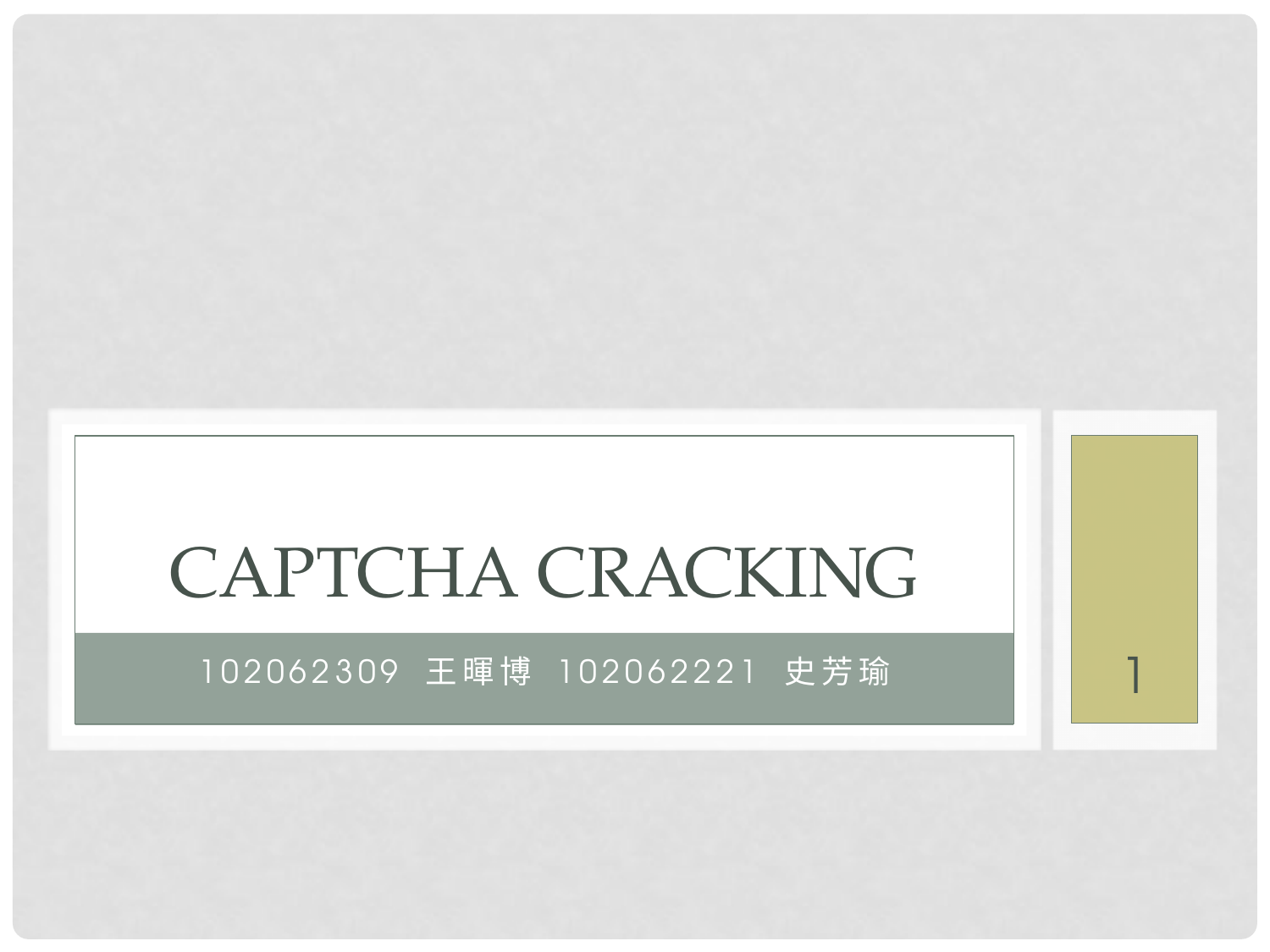

# CaptCha Cracking
1
102062309 王暉博 102062221 史芳瑜